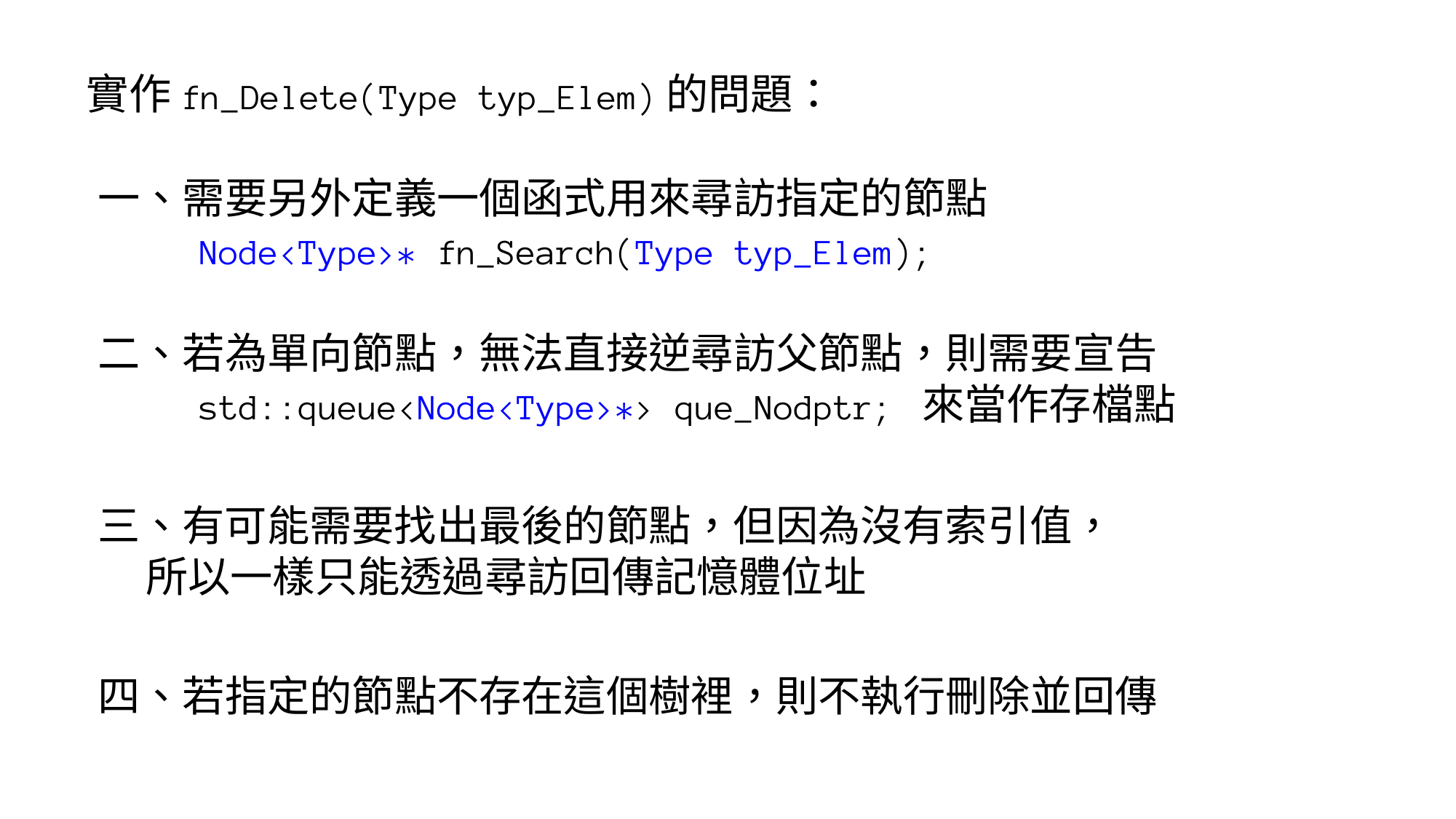

實作fn_Delete(Type typ_Elem)的問題：
一、需要另外定義一個函式用來尋訪指定的節點
    Node<Type>* fn_Search(Type typ_Elem);
二、若為單向節點，無法直接逆尋訪父節點，則需要宣告
    std::queue<Node<Type>*> que_Nodptr; 來當作存檔點
三、有可能需要找出最後的節點，但因為沒有索引值，
    所以一樣只能透過尋訪回傳記憶體位址
四、若指定的節點不存在這個樹裡，則不執行刪除並回傳